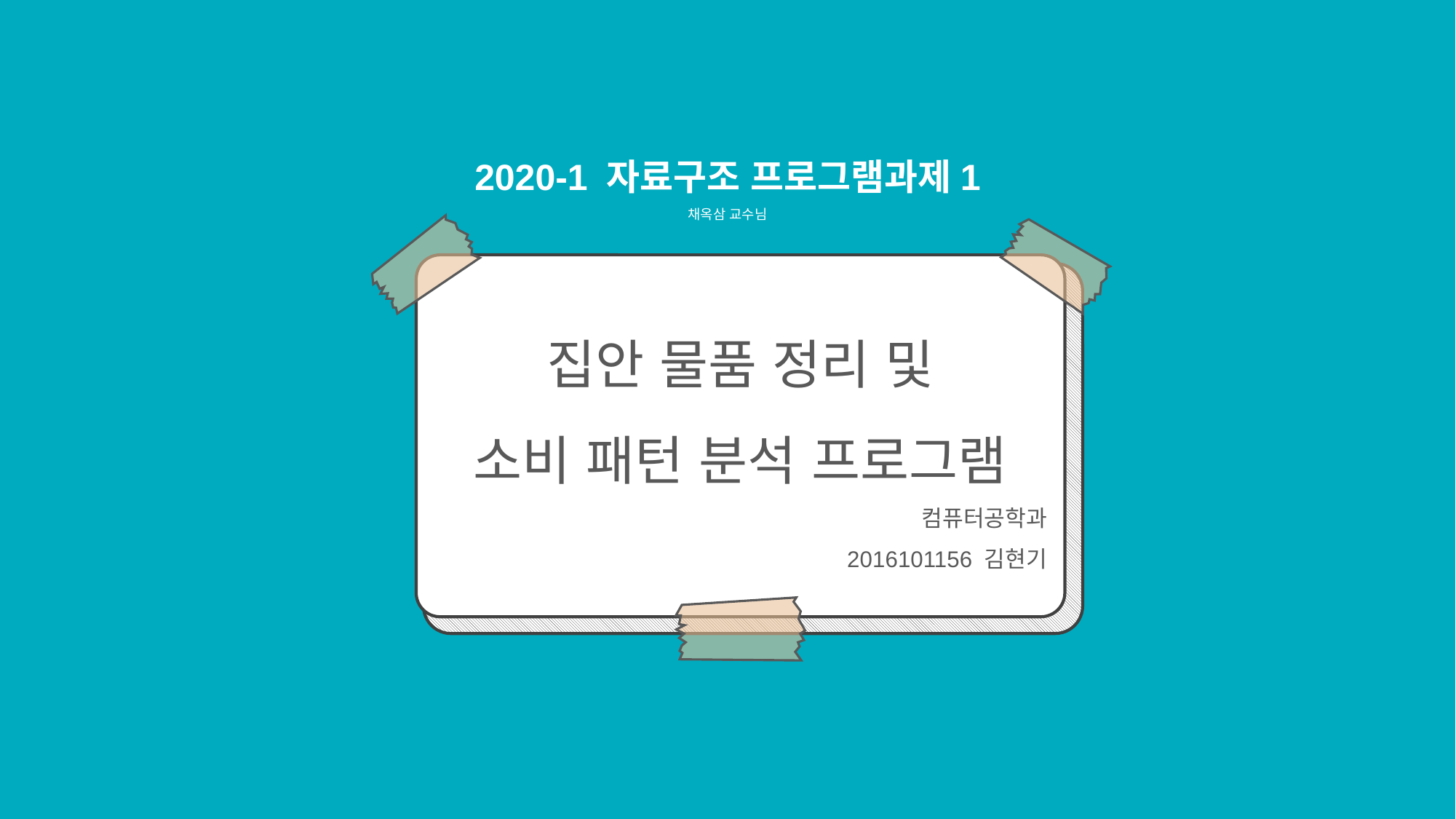

2020-1 자료구조 프로그램과제1
채옥삼 교수님

집안 물품 정리 및
소비 패턴 분석 프로그램
컴퓨터공학과
2016101156 김현기